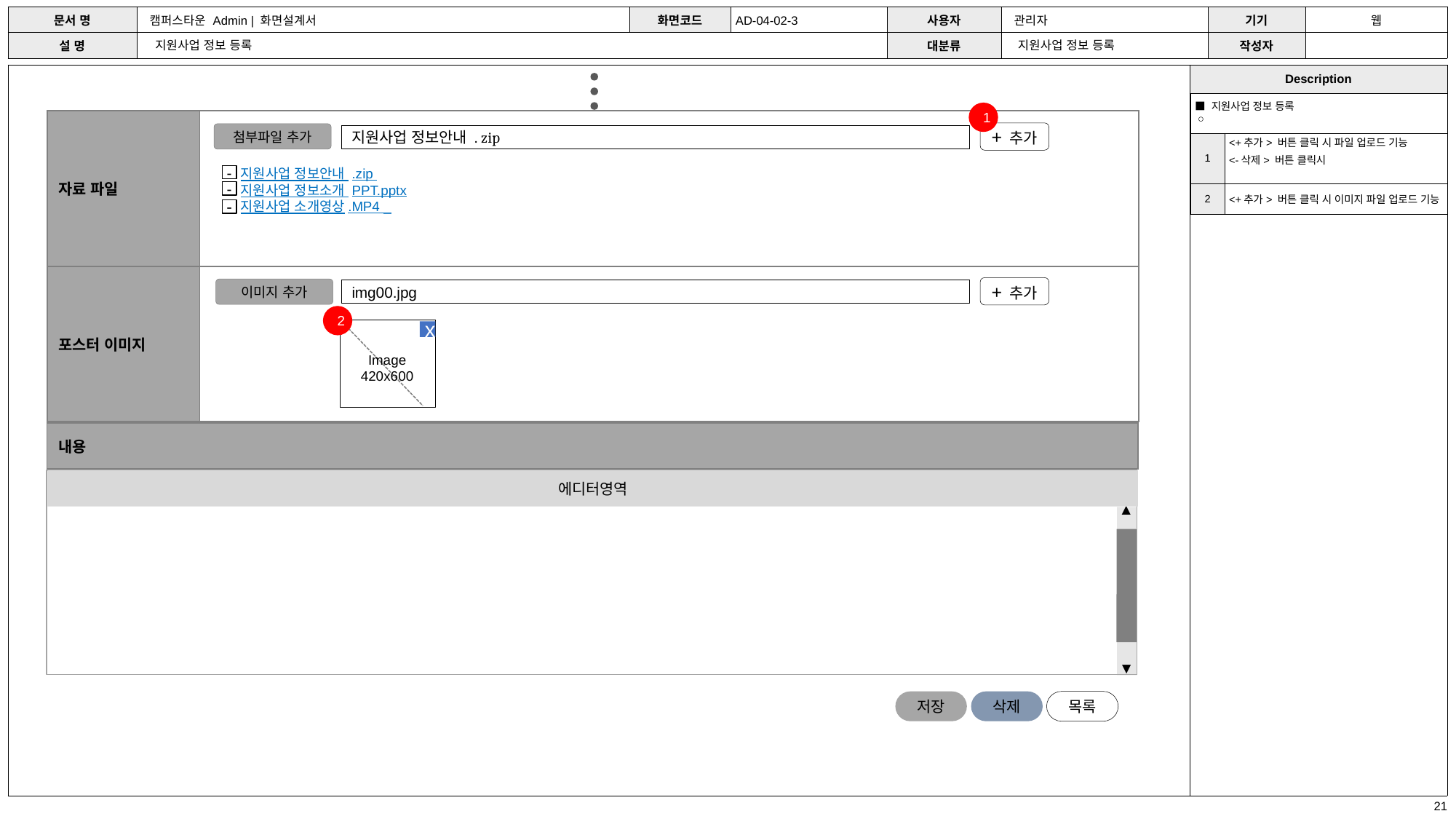

AD-04-02-3
지원사업 정보 등록
지원사업 정보 등록

| ■ 지원사업 정보 등록 ○ |  |
| --- | --- |
| 1 | <+추가> 버튼 클릭 시 파일 업로드 기능 <-삭제> 버튼 클릭시 |
| 2 | <+추가> 버튼 클릭 시 이미지 파일 업로드 기능 |
1
| 자료 파일 |  |
| --- | --- |
| 포스터 이미지 |  |
+ 추가
첨부파일 추가
지원사업 정보안내 . zip
지원사업 정보안내 .zip
지원사업 정보소개 PPT.pptx
지원사업 소개영상.MP4 _
-
-
-
+ 추가
img00.jpg
이미지 추가
2

Image
420x600
x
| 내용 |
| --- |

에디터영역

▼
▼
저장
목록
삭제